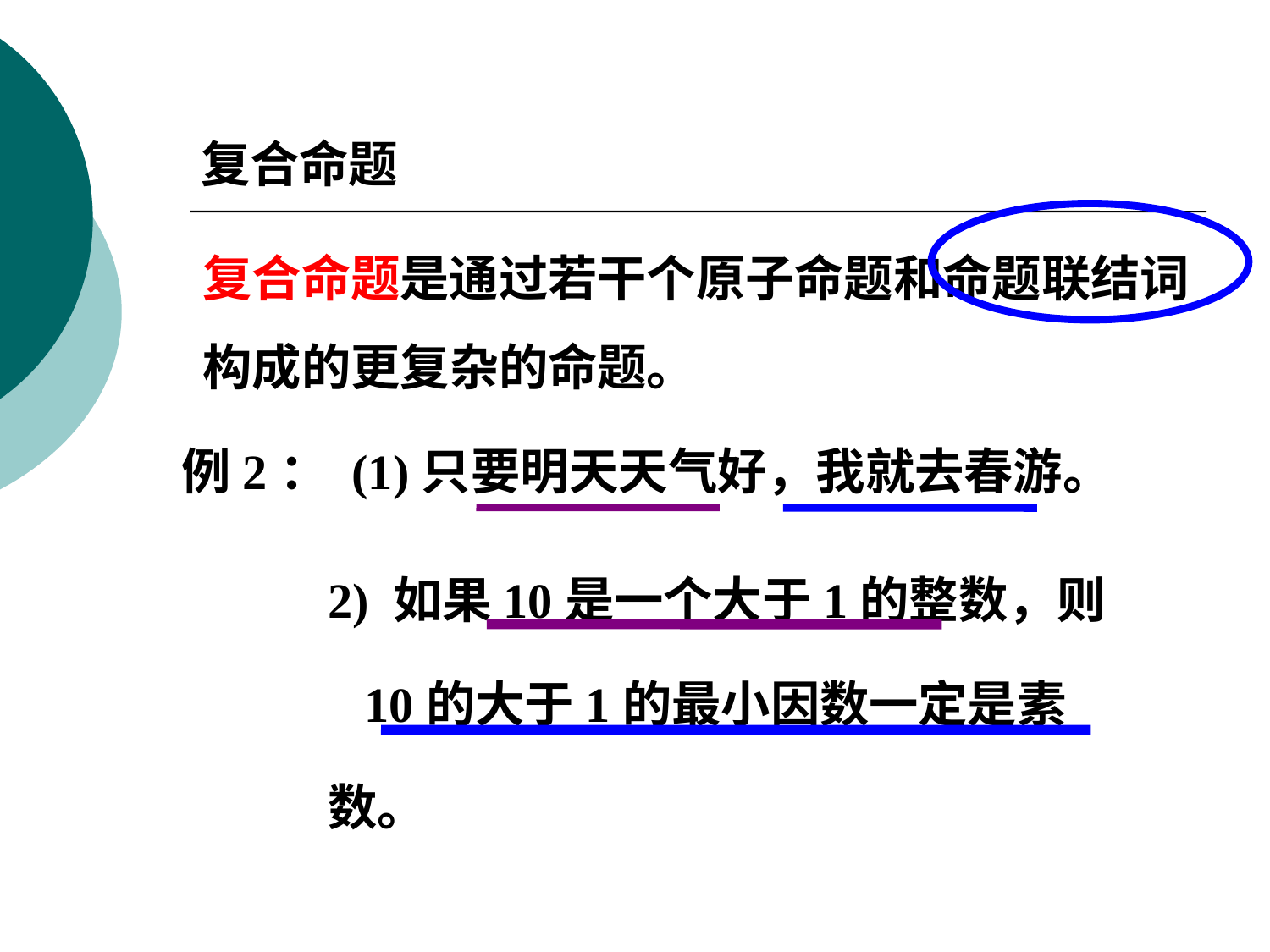

复合命题

复合命题是通过若干个原子命题和命题联结词构成的更复杂的命题。
例2： (1)只要明天天气好，我就去春游。

2) 如果10是一个大于1的整数，则
   10的大于1的最小因数一定是素数。